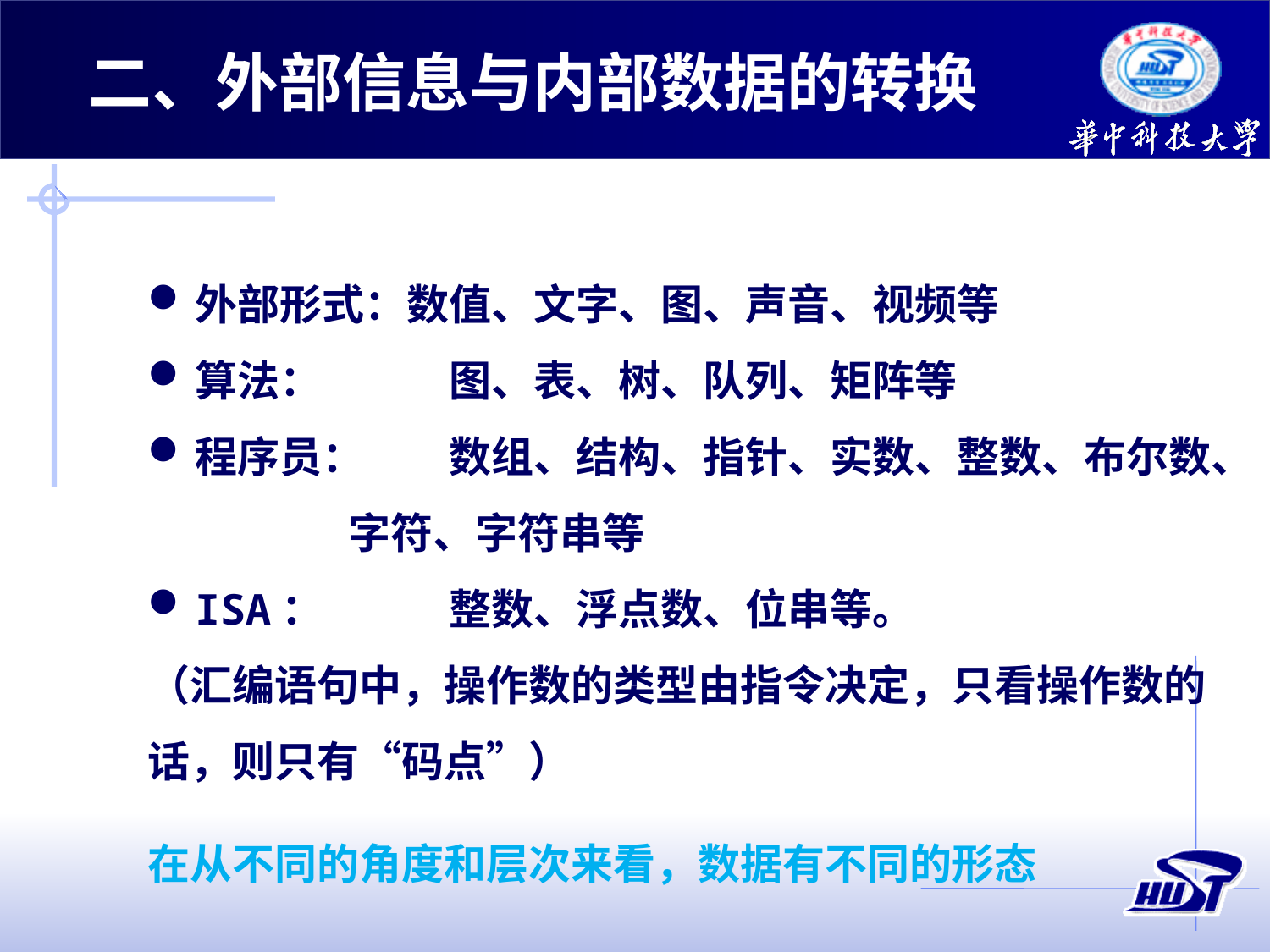

二、外部信息与内部数据的转换
外部形式：数值、文字、图、声音、视频等
算法：	图、表、树、队列、矩阵等
程序员：	数组、结构、指针、实数、整数、布尔数、
                    字符、字符串等
ISA：	整数、浮点数、位串等。
（汇编语句中，操作数的类型由指令决定，只看操作数的话，则只有“码点”）
在从不同的角度和层次来看，数据有不同的形态